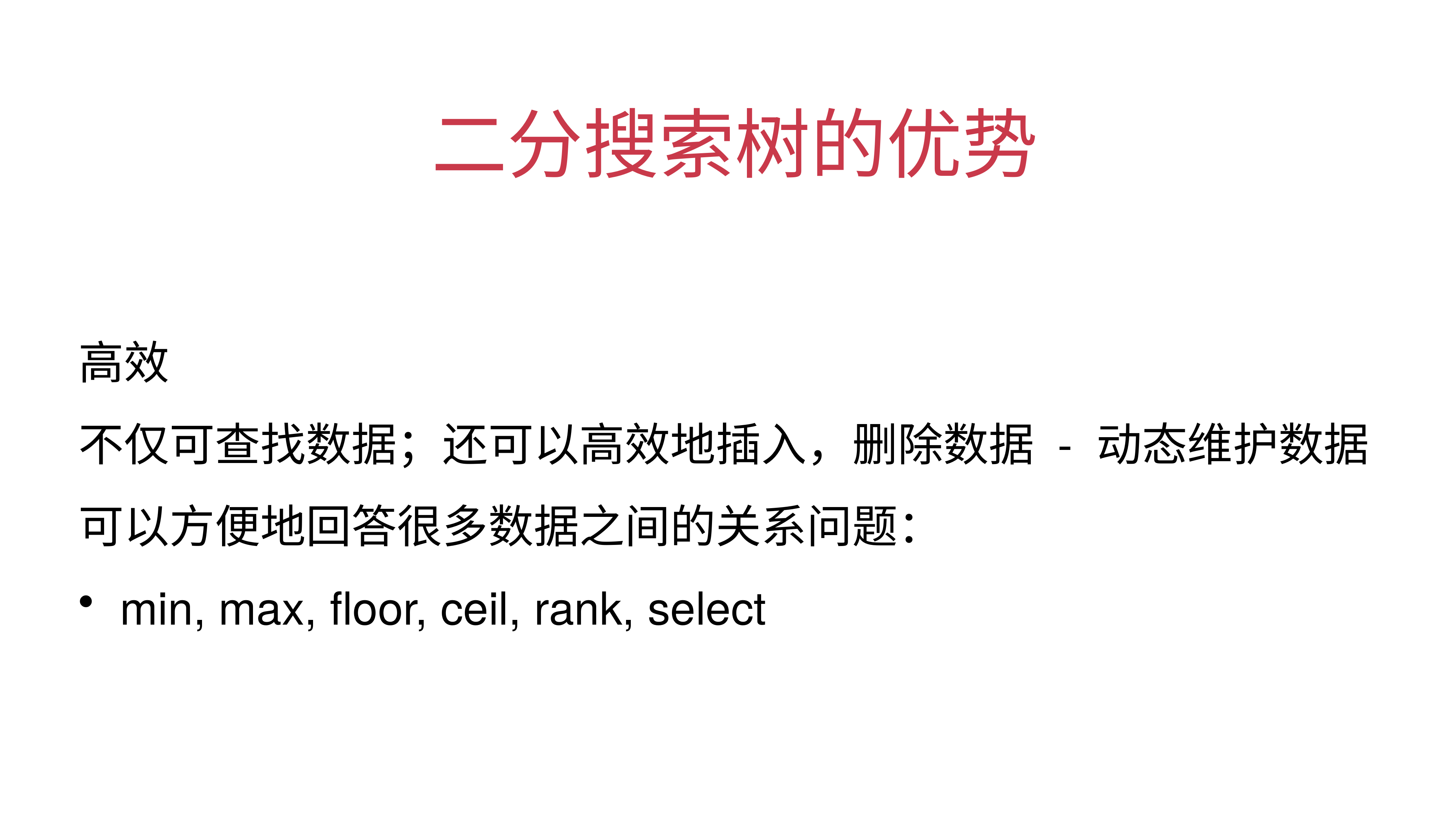

# 二分搜索树的优势
高效
不仅可查找数据；还可以高效地插入，删除数据 - 动态维护数据
可以方便地回答很多数据之间的关系问题：
  min, max, floor, ceil, rank, select